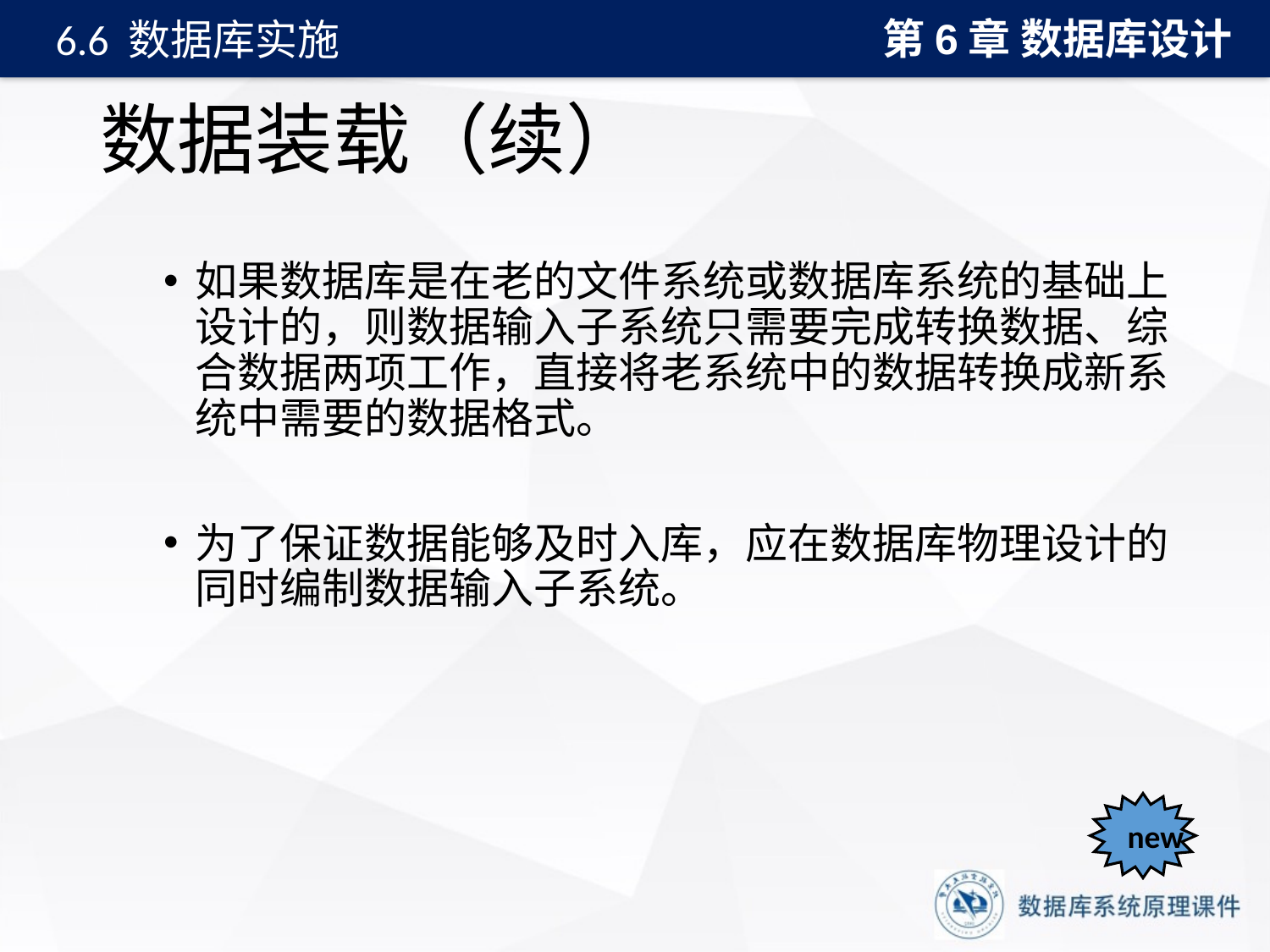

第6章 数据库设计
6.6 数据库实施
# 数据装载（续）
如果数据库是在老的文件系统或数据库系统的基础上设计的，则数据输入子系统只需要完成转换数据、综合数据两项工作，直接将老系统中的数据转换成新系统中需要的数据格式。

为了保证数据能够及时入库，应在数据库物理设计的同时编制数据输入子系统。
new